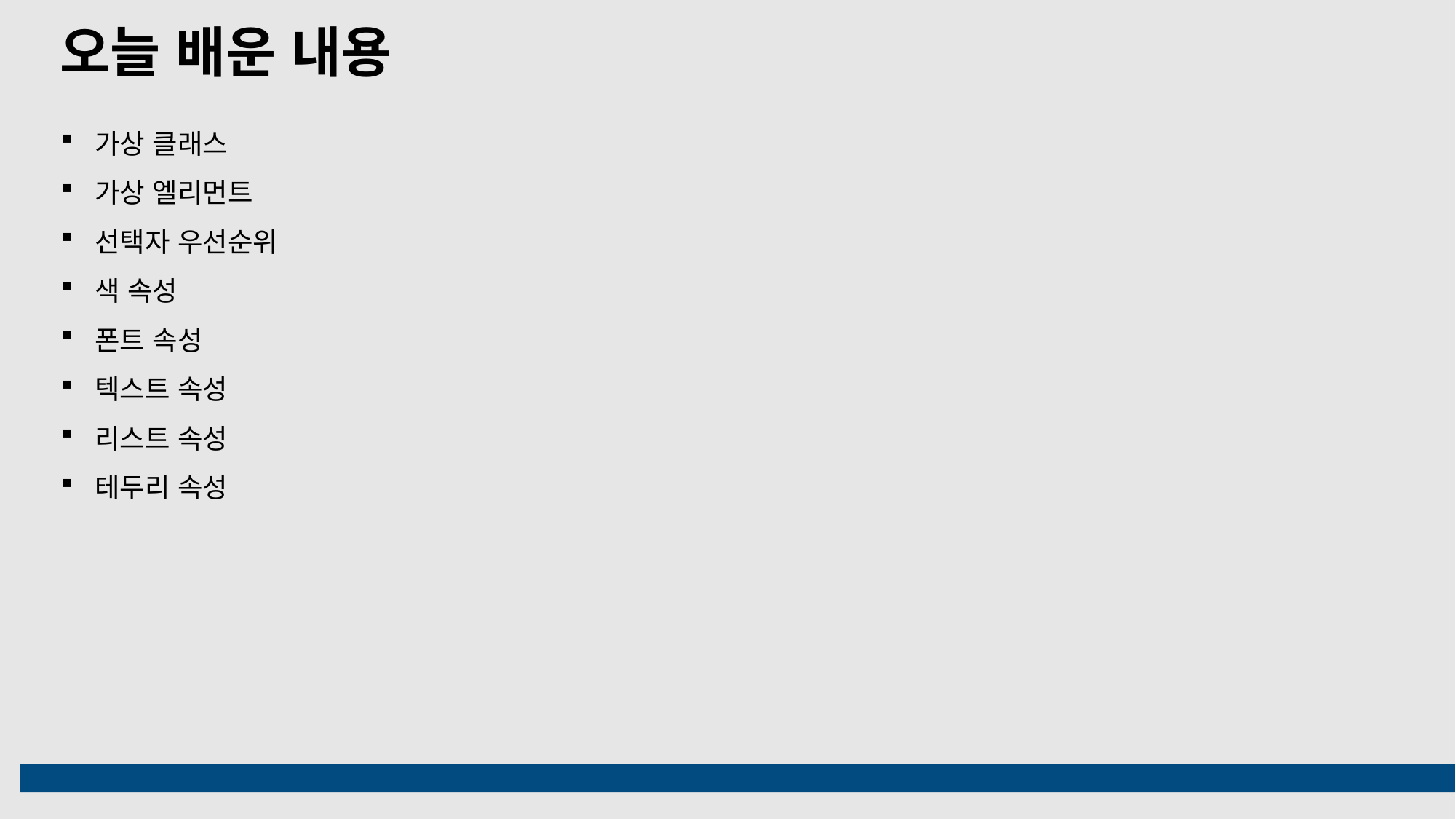

오늘 배운 내용
가상 클래스
가상 엘리먼트
선택자 우선순위
색 속성
폰트 속성
텍스트 속성
리스트 속성
테두리 속성